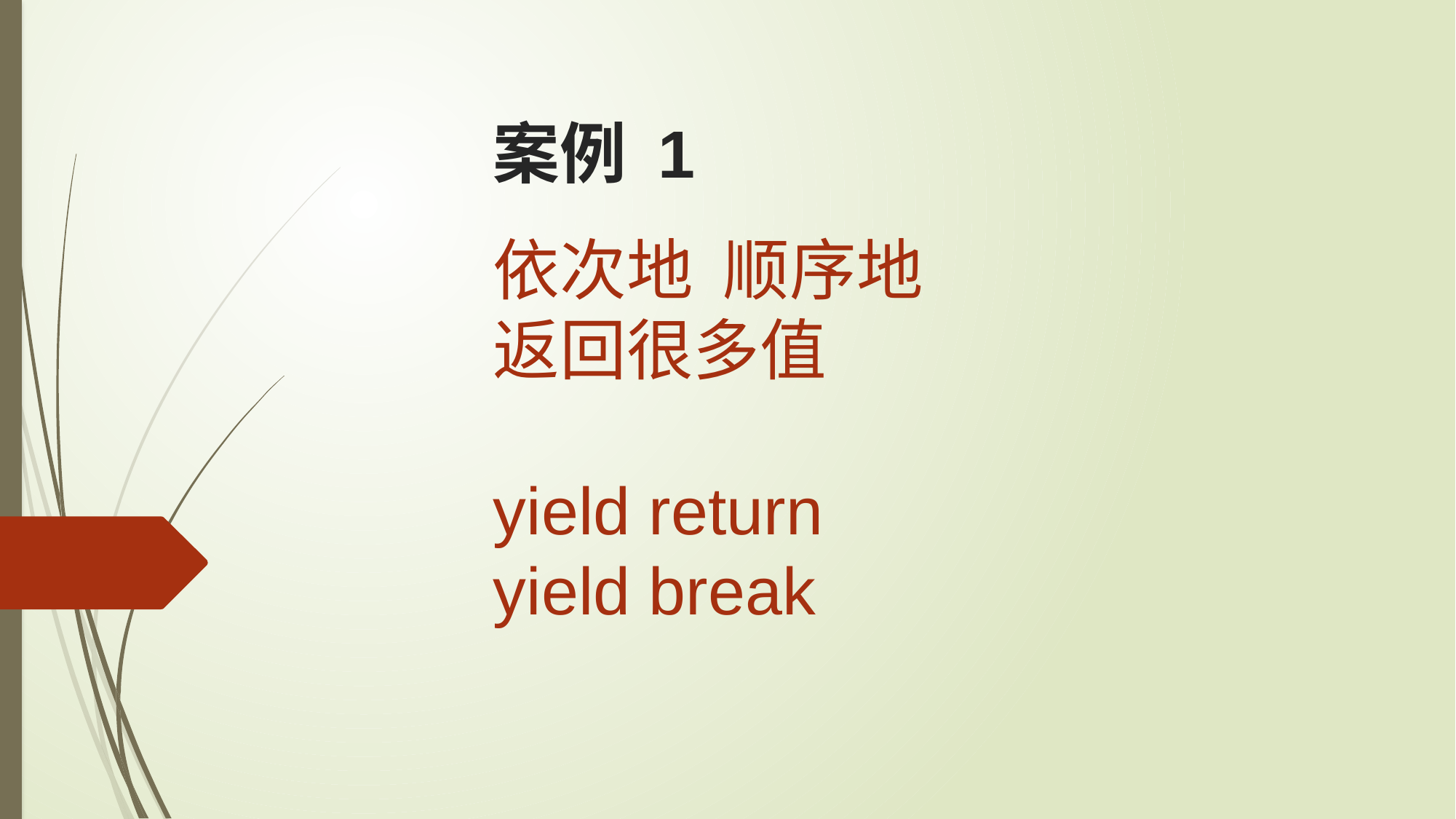

案例 1

依次地  顺序地
返回很多值

yield return
yield break